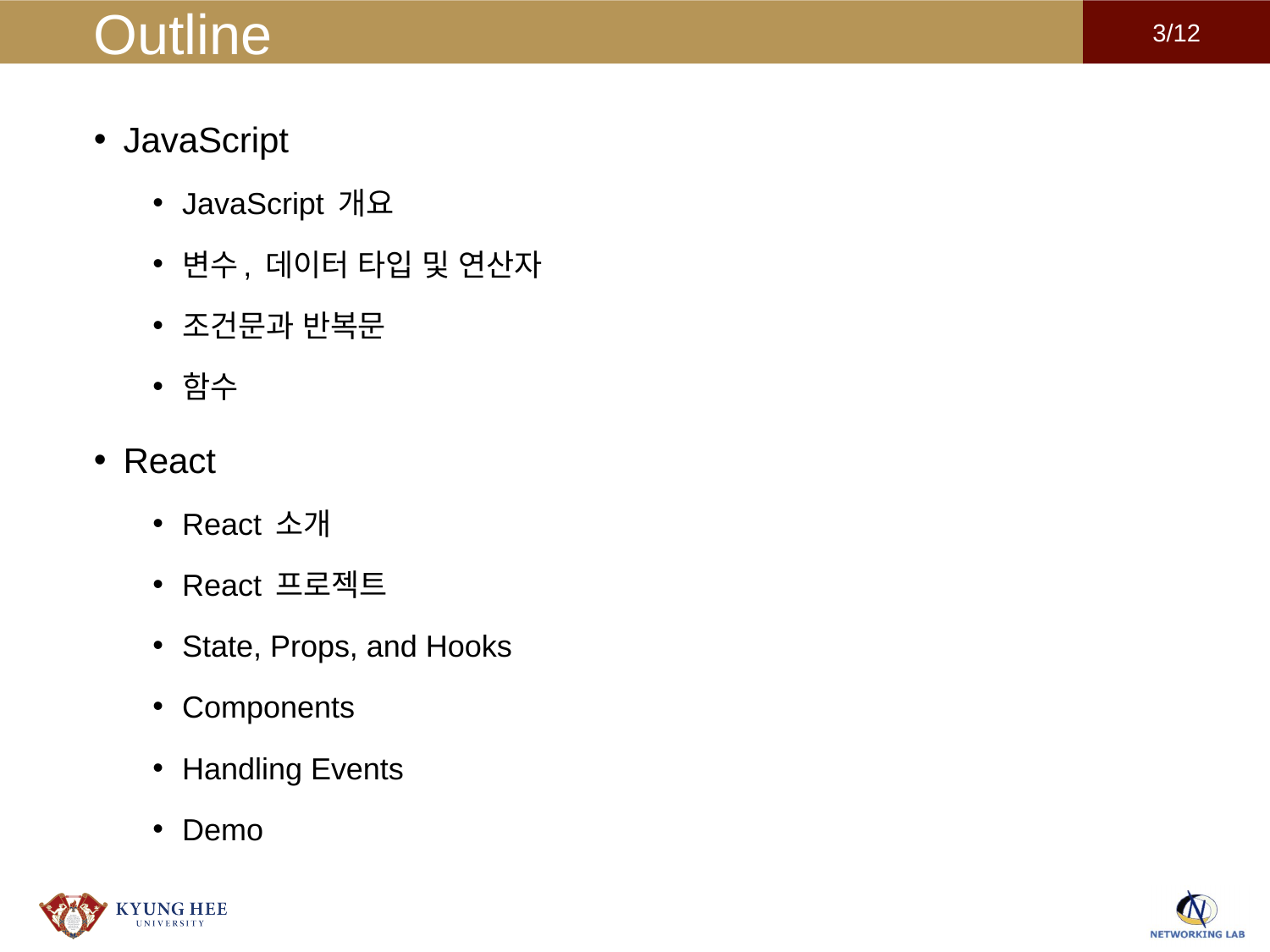

# Outline
JavaScript
JavaScript 개요
변수, 데이터 타입 및 연산자
조건문과 반복문
함수
React
React 소개
React 프로젝트
State, Props, and Hooks
Components
Handling Events
Demo